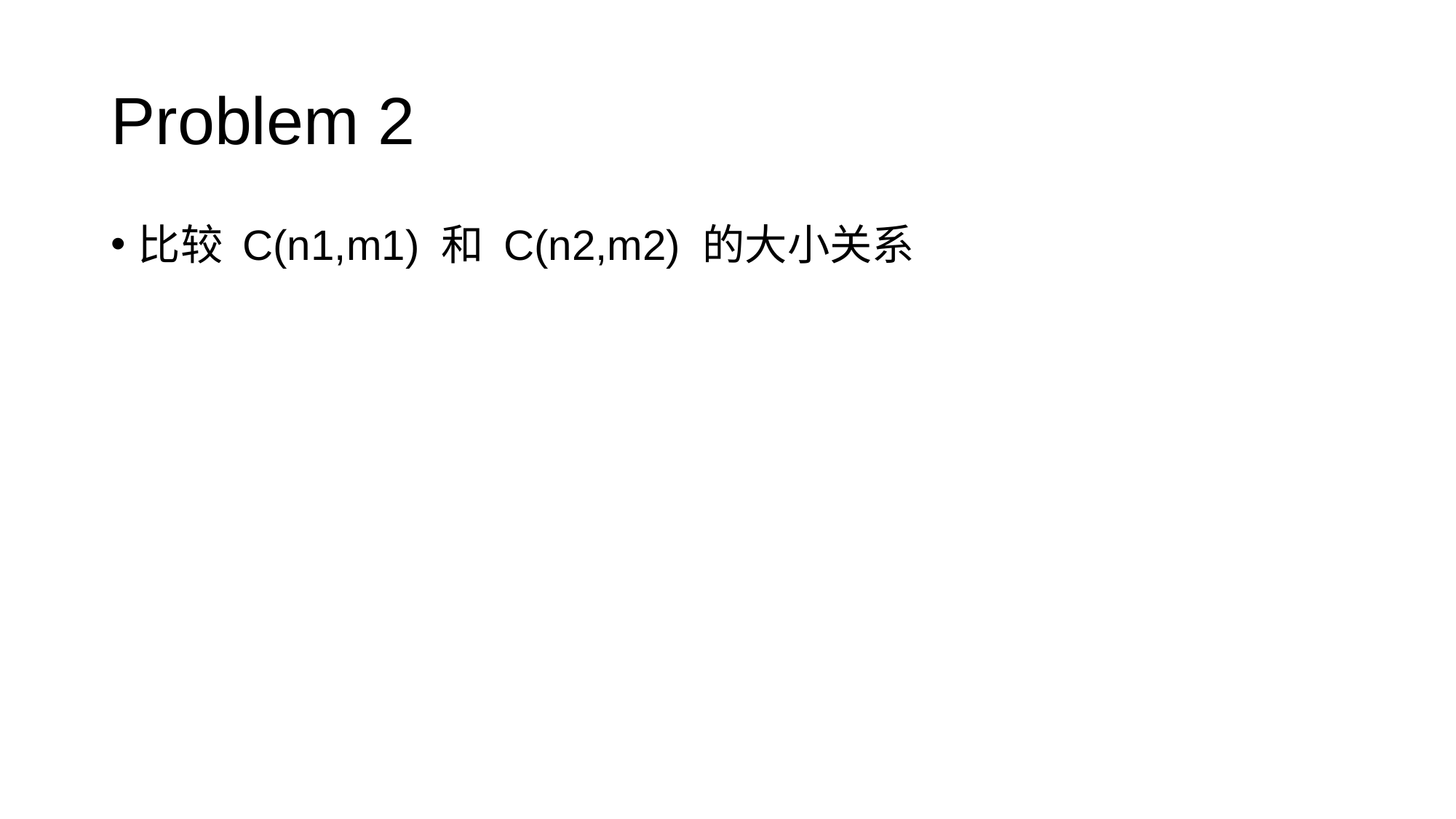

# Problem 2
比较 C(n1,m1) 和 C(n2,m2) 的大小关系